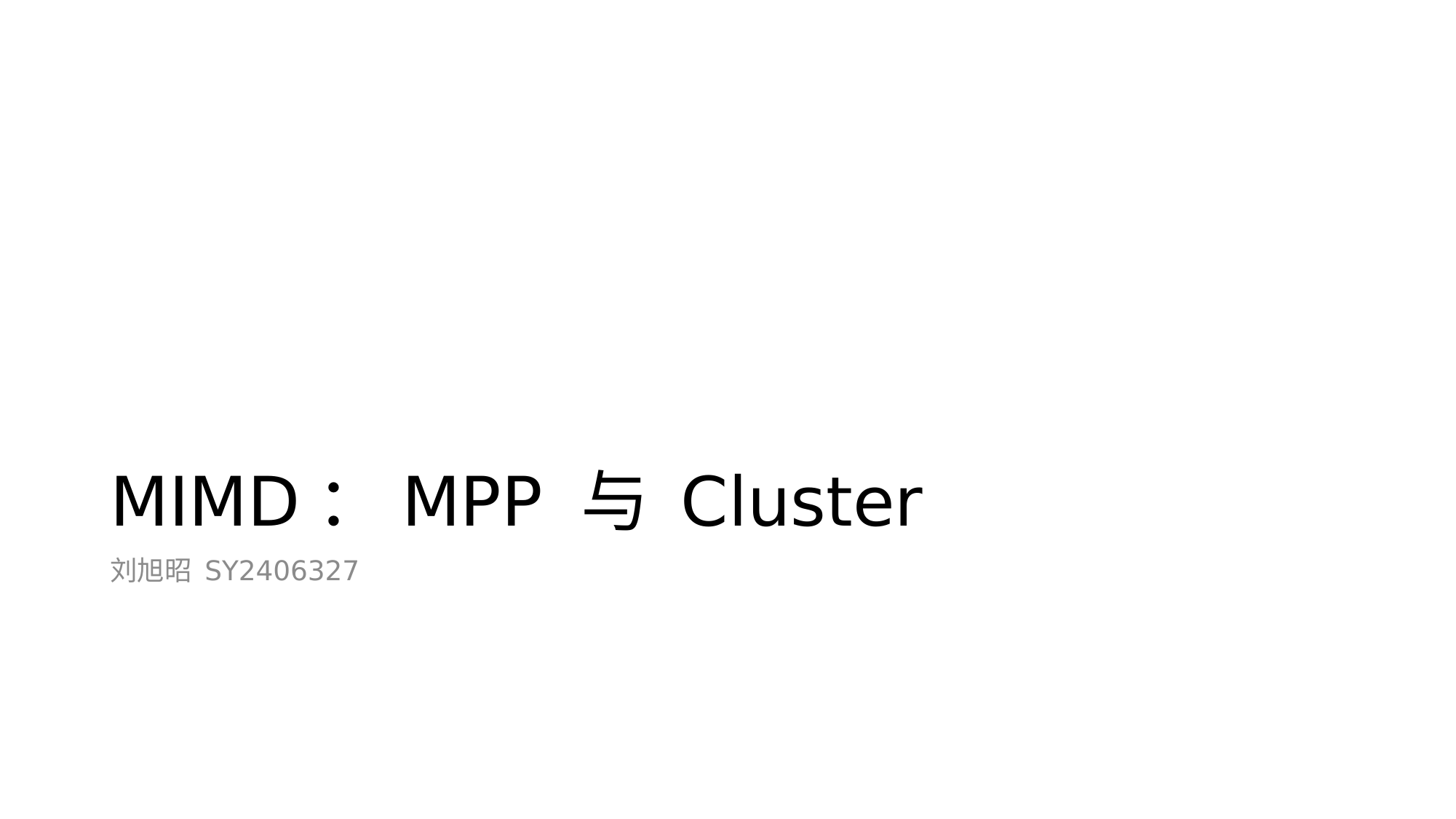

# MIMD：MPP 与 Cluster
刘旭昭 SY2406327
46